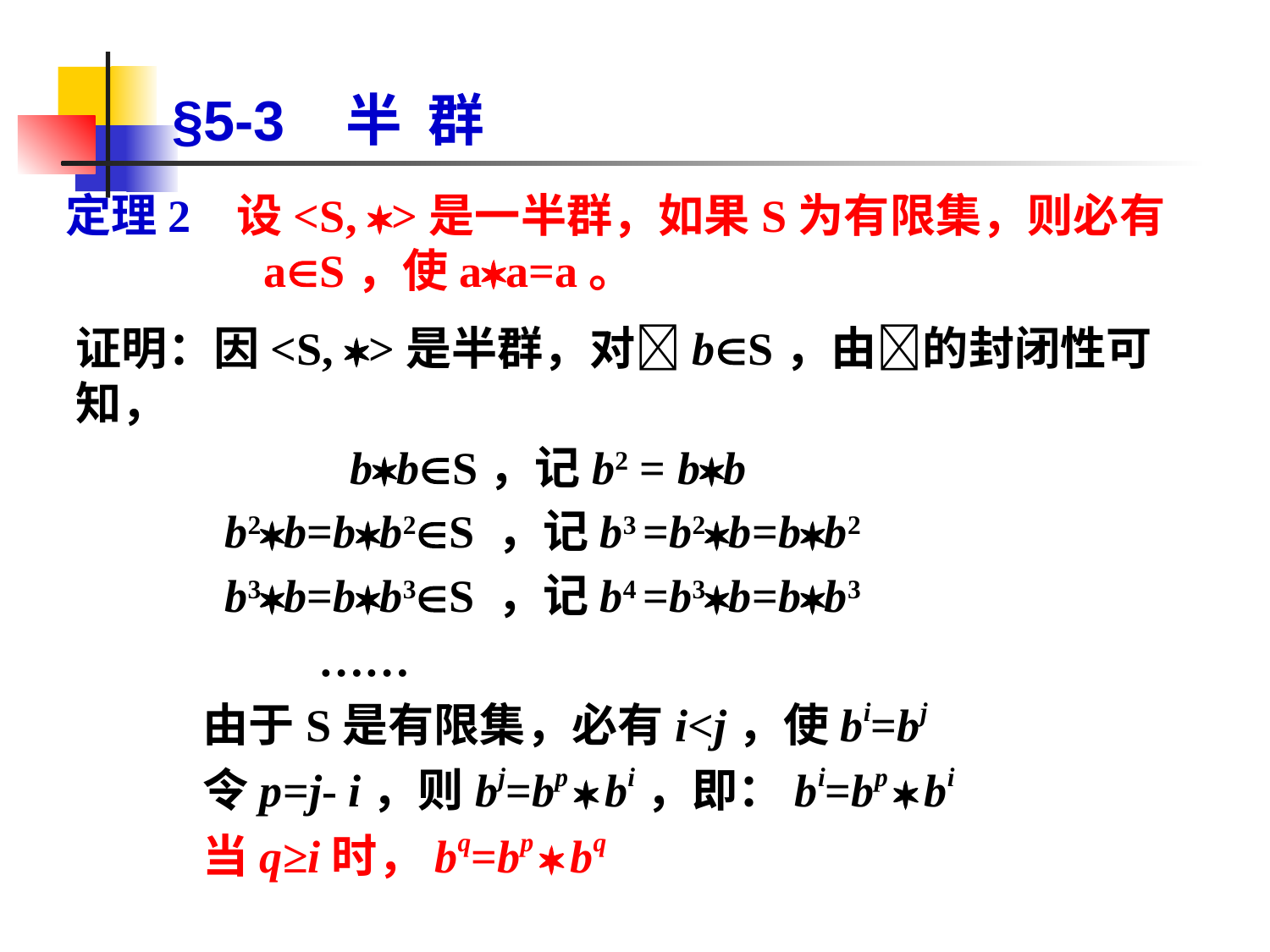

# §5-3   半  群
定理2   设<S, ∗>是一半群，如果S为有限集，则必有a∈S，使a∗a=a。
证明：因<S, ∗>是半群，对∀b∈S，由∗的封闭性可知，
                        b∗b∈S，记b2 = b∗b
             b2∗b=b∗b2∈S ，记b3 =b2∗b=b∗b2
             b3∗b=b∗b3∈S ，记b4 =b3∗b=b∗b3
                                     ……
	由于S是有限集，必有i<j，使bi=bj
	令p=j- i，则bj=bp ∗ bi，即：bi=bp ∗ bi
	当q≥i时，bq=bp ∗ bq
8